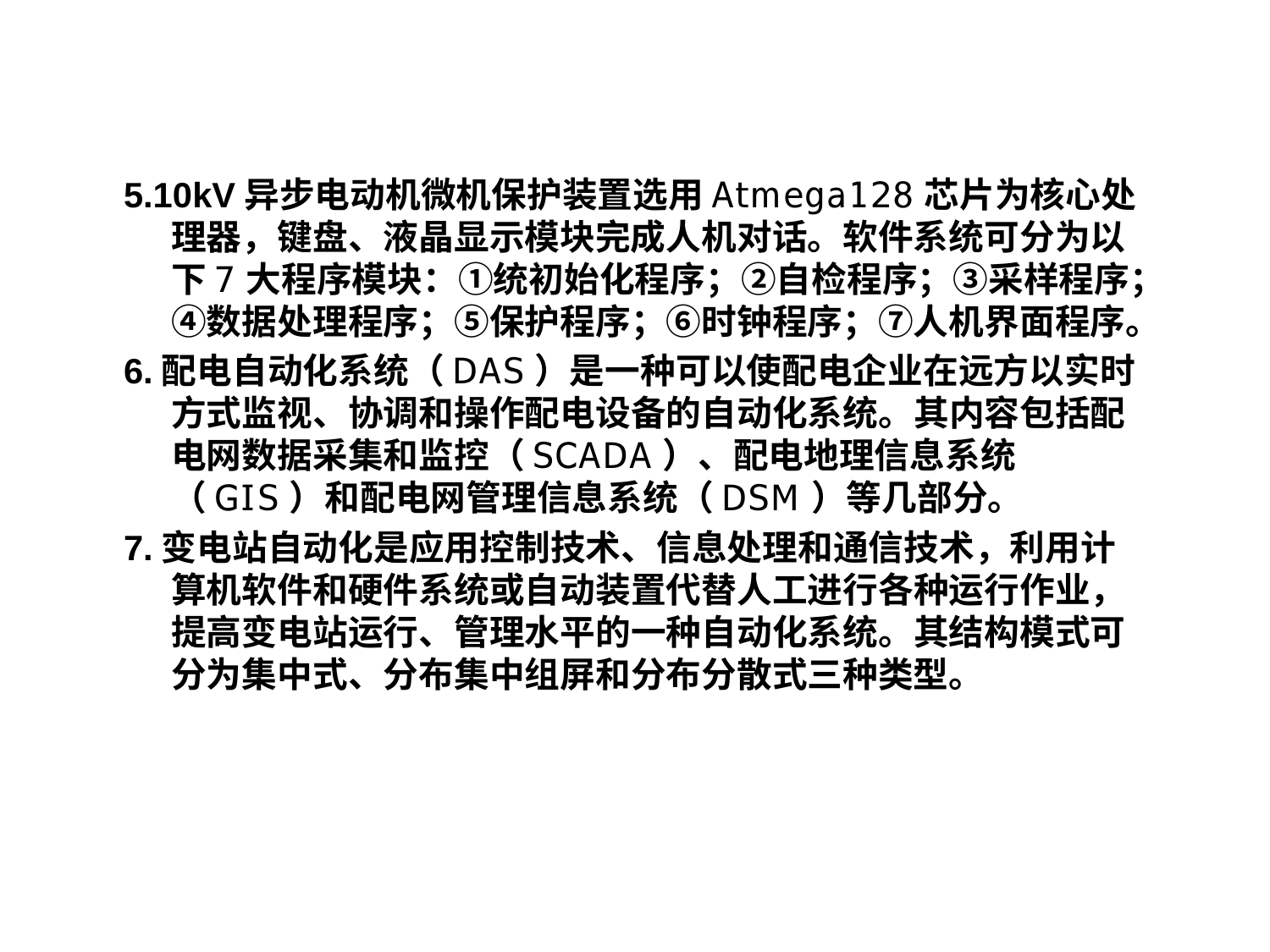

5.10kV异步电动机微机保护装置选用Atmega128芯片为核心处理器，键盘、液晶显示模块完成人机对话。软件系统可分为以下7大程序模块：①统初始化程序；②自检程序；③采样程序；④数据处理程序；⑤保护程序；⑥时钟程序；⑦人机界面程序。
6.配电自动化系统（DAS）是一种可以使配电企业在远方以实时方式监视、协调和操作配电设备的自动化系统。其内容包括配电网数据采集和监控（SCADA）、配电地理信息系统（GIS）和配电网管理信息系统（DSM）等几部分。
7.变电站自动化是应用控制技术、信息处理和通信技术，利用计算机软件和硬件系统或自动装置代替人工进行各种运行作业，提高变电站运行、管理水平的一种自动化系统。其结构模式可分为集中式、分布集中组屏和分布分散式三种类型。